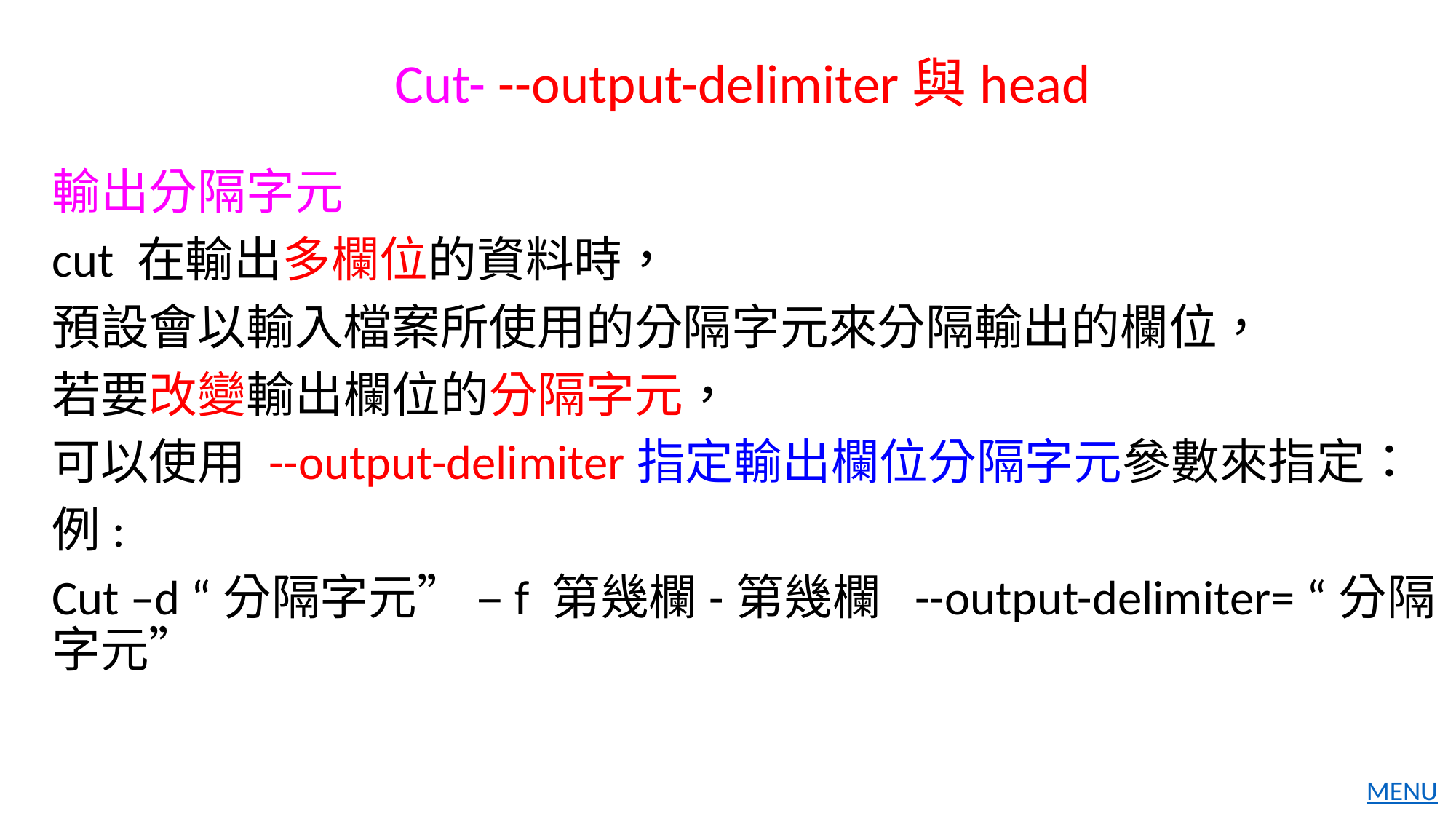

Cut- --output-delimiter與head
輸出分隔字元
cut 在輸出多欄位的資料時，
預設會以輸入檔案所使用的分隔字元來分隔輸出的欄位，
若要改變輸出欄位的分隔字元，
可以使用 --output-delimiter指定輸出欄位分隔字元參數來指定：
例:
Cut –d “分隔字元” –f 第幾欄-第幾欄  --output-delimiter= “分隔字元”